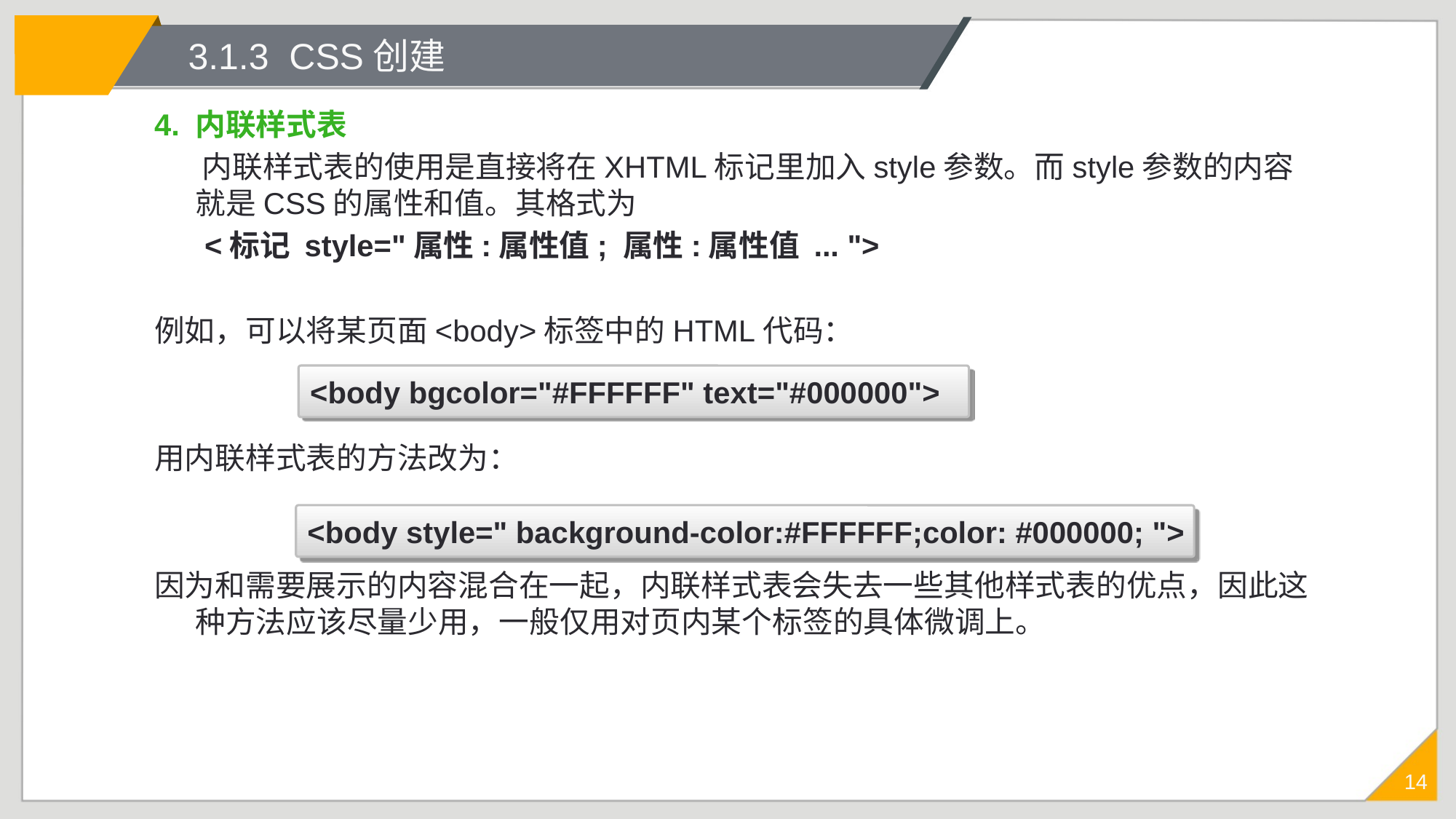

# 3.1.3  CSS创建
4. 内联样式表
      内联样式表的使用是直接将在XHTML标记里加入style参数。而style参数的内容就是CSS的属性和值。其格式为
      <标记 style="属性:属性值; 属性:属性值 ... ">

例如，可以将某页面<body>标签中的HTML代码：

用内联样式表的方法改为：

因为和需要展示的内容混合在一起，内联样式表会失去一些其他样式表的优点，因此这种方法应该尽量少用，一般仅用对页内某个标签的具体微调上。
<body bgcolor="#FFFFFF" text="#000000">
<body style=" background-color:#FFFFFF;color: #000000; ">